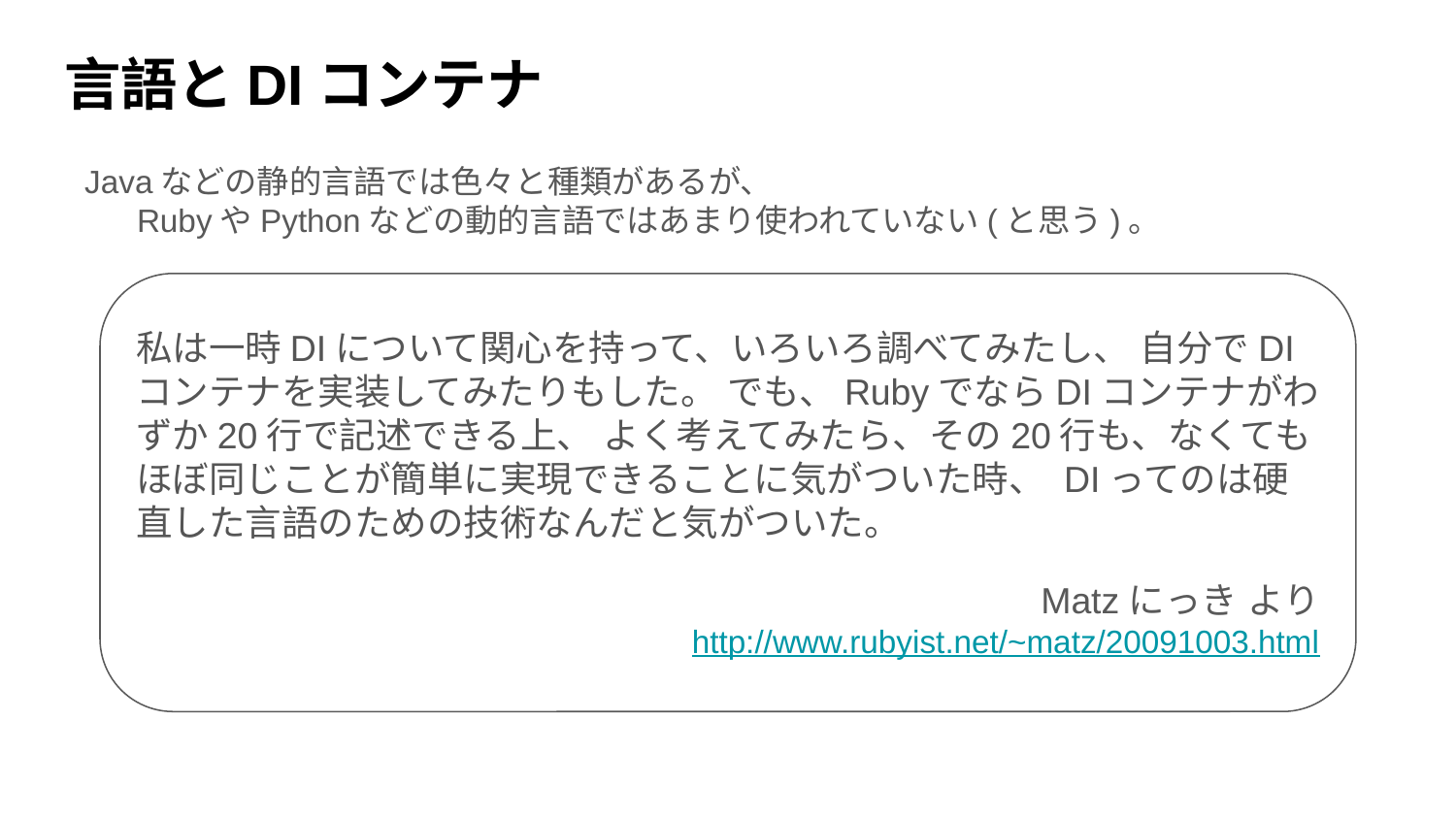

# 言語とDIコンテナ
Javaなどの静的言語では色々と種類があるが、
RubyやPythonなどの動的言語ではあまり使われていない(と思う)。

私は一時DIについて関心を持って、いろいろ調べてみたし、 自分でDIコンテナを実装してみたりもした。 でも、RubyでならDIコンテナがわずか20行で記述できる上、 よく考えてみたら、その20行も、なくてもほぼ同じことが簡単に実現できることに気がついた時、 DIってのは硬直した言語のための技術なんだと気がついた。
Matzにっき より
http://www.rubyist.net/~matz/20091003.html